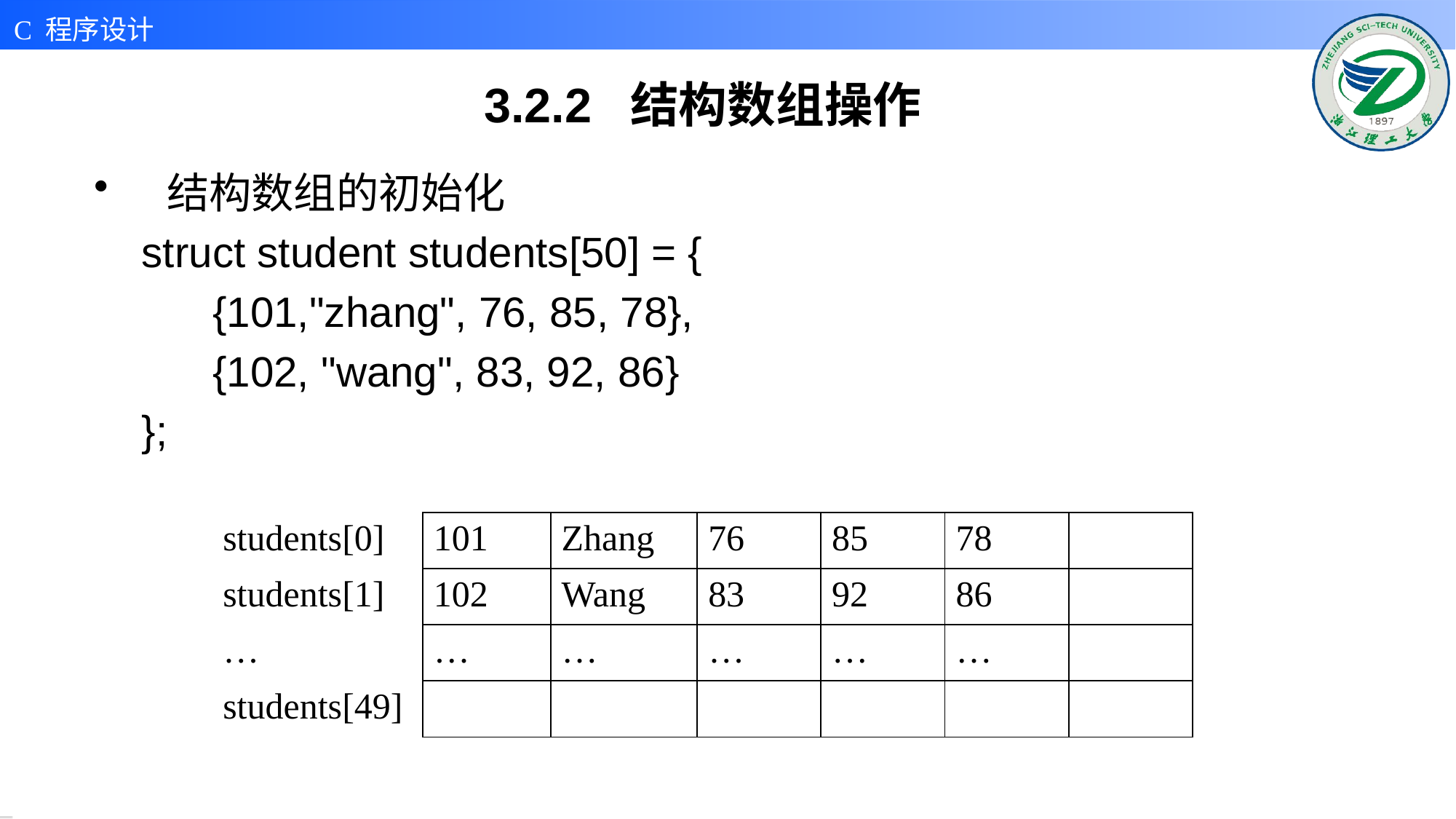

# 3.2.2  结构数组操作
结构数组的初始化
struct student students[50] = {
      {101,"zhang", 76, 85, 78},
      {102, "wang", 83, 92, 86}
};
| students[0] | 101 | Zhang | 76 | 85 | 78 |  |
| --- | --- | --- | --- | --- | --- | --- |
| students[1] | 102 | Wang | 83 | 92 | 86 |  |
| … | … | … | … | … | … |  |
| students[49] |  |  |  |  |  |  |